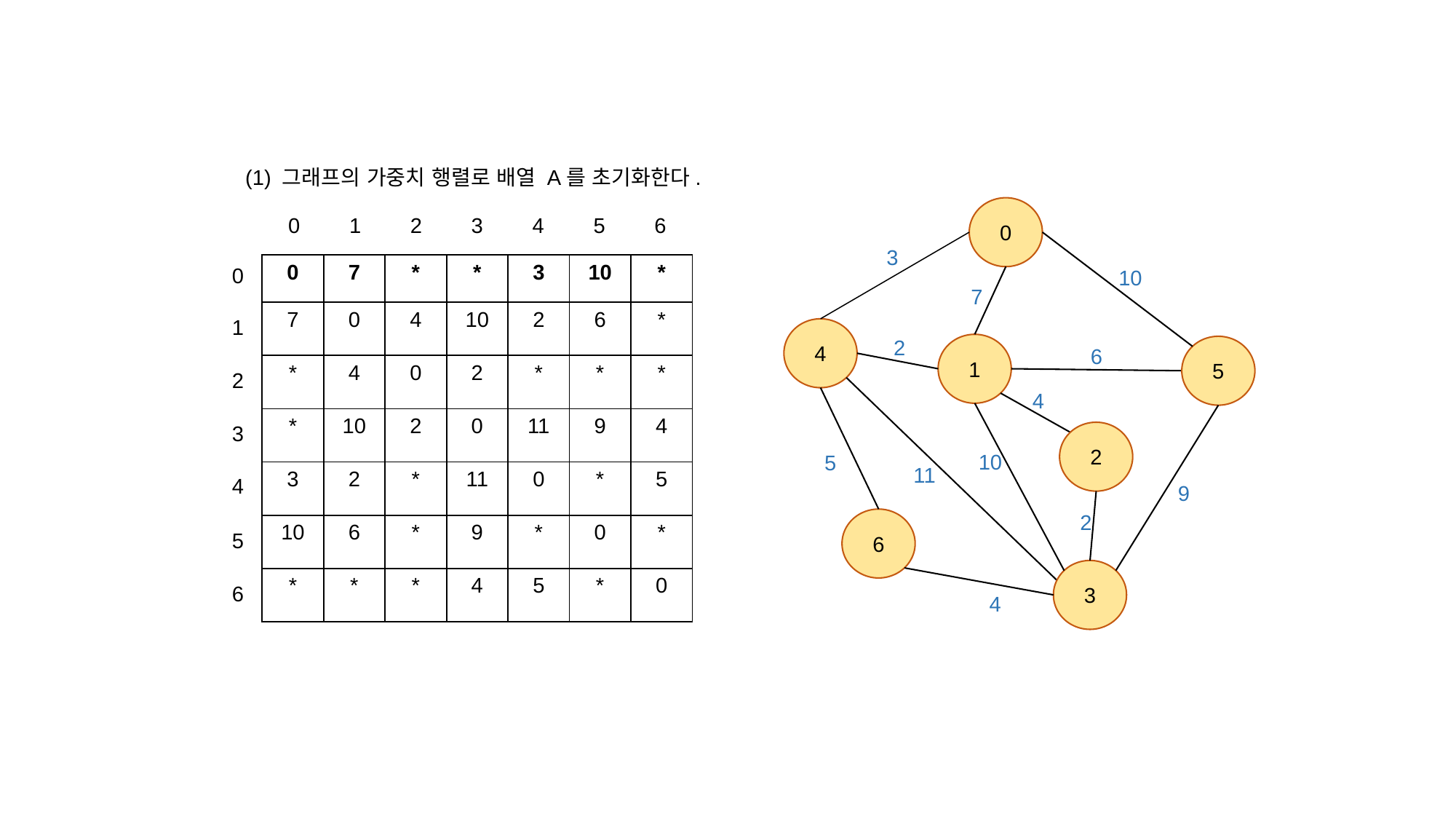

(1) 그래프의 가중치 행렬로 배열 A를 초기화한다.
0
0
1
2
3
4
5
6
3
| 0 | 7 | \* | \* | 3 | 10 | \* |
| --- | --- | --- | --- | --- | --- | --- |
| 7 | 0 | 4 | 10 | 2 | 6 | \* |
| \* | 4 | 0 | 2 | \* | \* | \* |
| \* | 10 | 2 | 0 | 11 | 9 | 4 |
| 3 | 2 | \* | 11 | 0 | \* | 5 |
| 10 | 6 | \* | 9 | \* | 0 | \* |
| \* | \* | \* | 4 | 5 | \* | 0 |
0
10
7
1
4
2
1
5
6
2
4
3
2
10
5
11
4
9
2
6
5
3
6
4